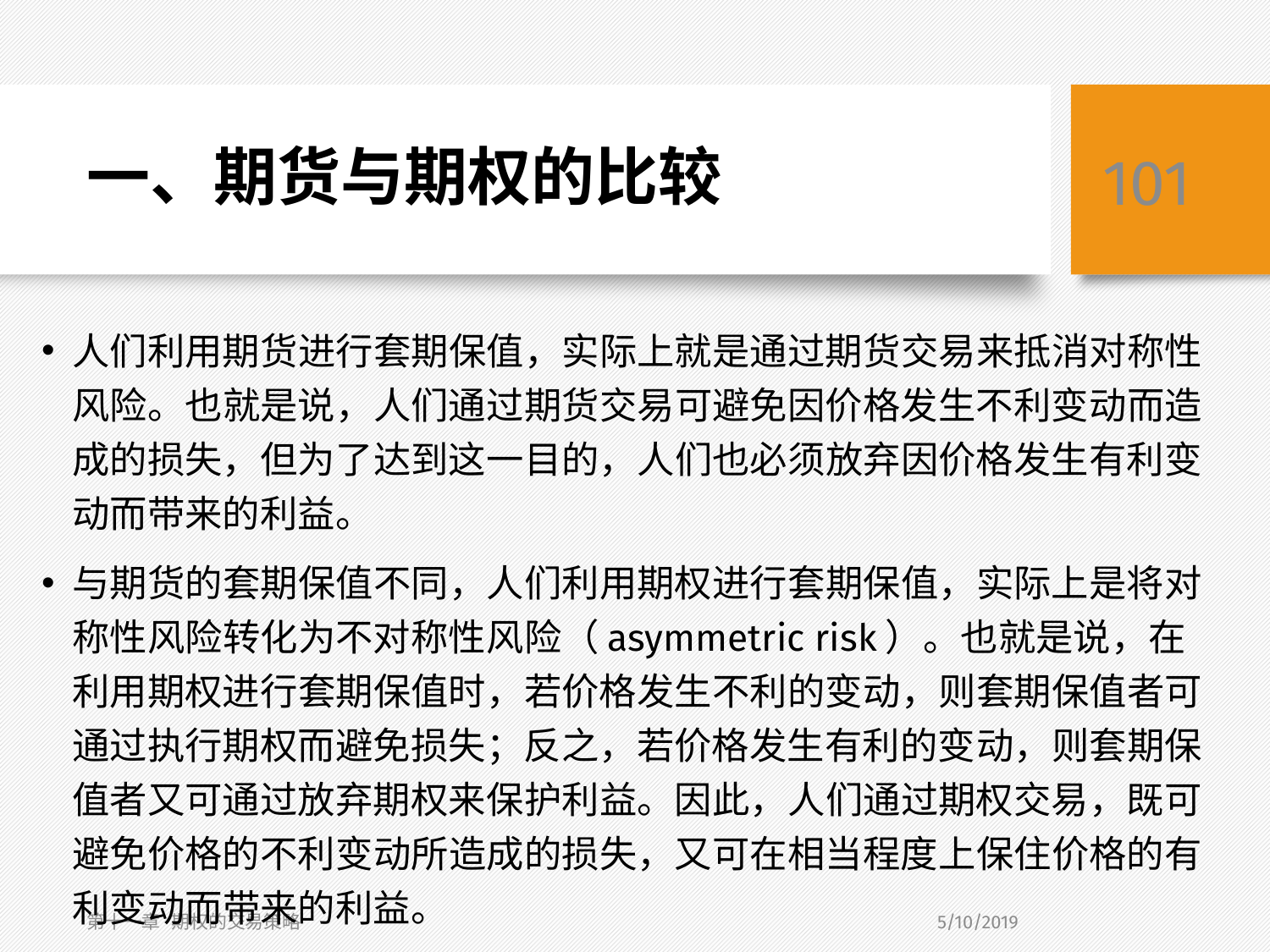

# 一、期货与期权的比较
101
人们利用期货进行套期保值，实际上就是通过期货交易来抵消对称性风险。也就是说，人们通过期货交易可避免因价格发生不利变动而造成的损失，但为了达到这一目的，人们也必须放弃因价格发生有利变动而带来的利益。
与期货的套期保值不同，人们利用期权进行套期保值，实际上是将对称性风险转化为不对称性风险（asymmetric risk）。也就是说，在利用期权进行套期保值时，若价格发生不利的变动，则套期保值者可通过执行期权而避免损失；反之，若价格发生有利的变动，则套期保值者又可通过放弃期权来保护利益。因此，人们通过期权交易，既可避免价格的不利变动所造成的损失，又可在相当程度上保住价格的有利变动而带来的利益。
5/10/2019
第十一章  期权的交易策略